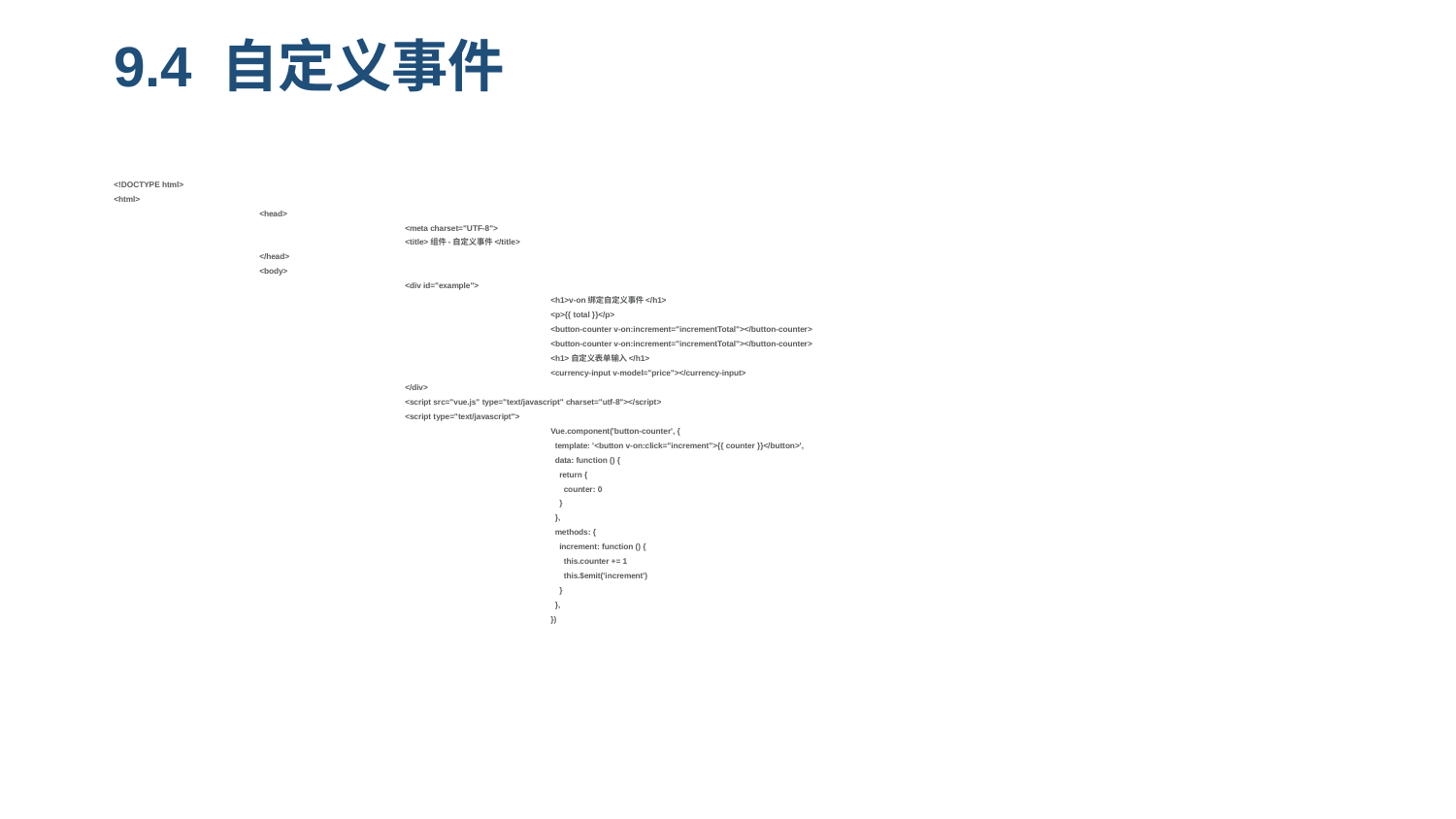

# 9.4 自定义事件
<!DOCTYPE html>
<html>
	<head>
		<meta charset="UTF-8">
		<title>组件-自定义事件</title>
	</head>
	<body>
		<div id="example">
			<h1>v-on绑定自定义事件</h1>
			<p>{{ total }}</p>
			<button-counter v-on:increment="incrementTotal"></button-counter>
			<button-counter v-on:increment="incrementTotal"></button-counter>
			<h1>自定义表单输入</h1>
			<currency-input v-model="price"></currency-input>
		</div>
		<script src="vue.js" type="text/javascript" charset="utf-8"></script>
		<script type="text/javascript">
			Vue.component('button-counter', {
			  template: '<button v-on:click="increment">{{ counter }}</button>',
			  data: function () {
			    return {
			      counter: 0
			    }
			  },
			  methods: {
			    increment: function () {
			      this.counter += 1
			      this.$emit('increment')
			    }
			  },
			})
89